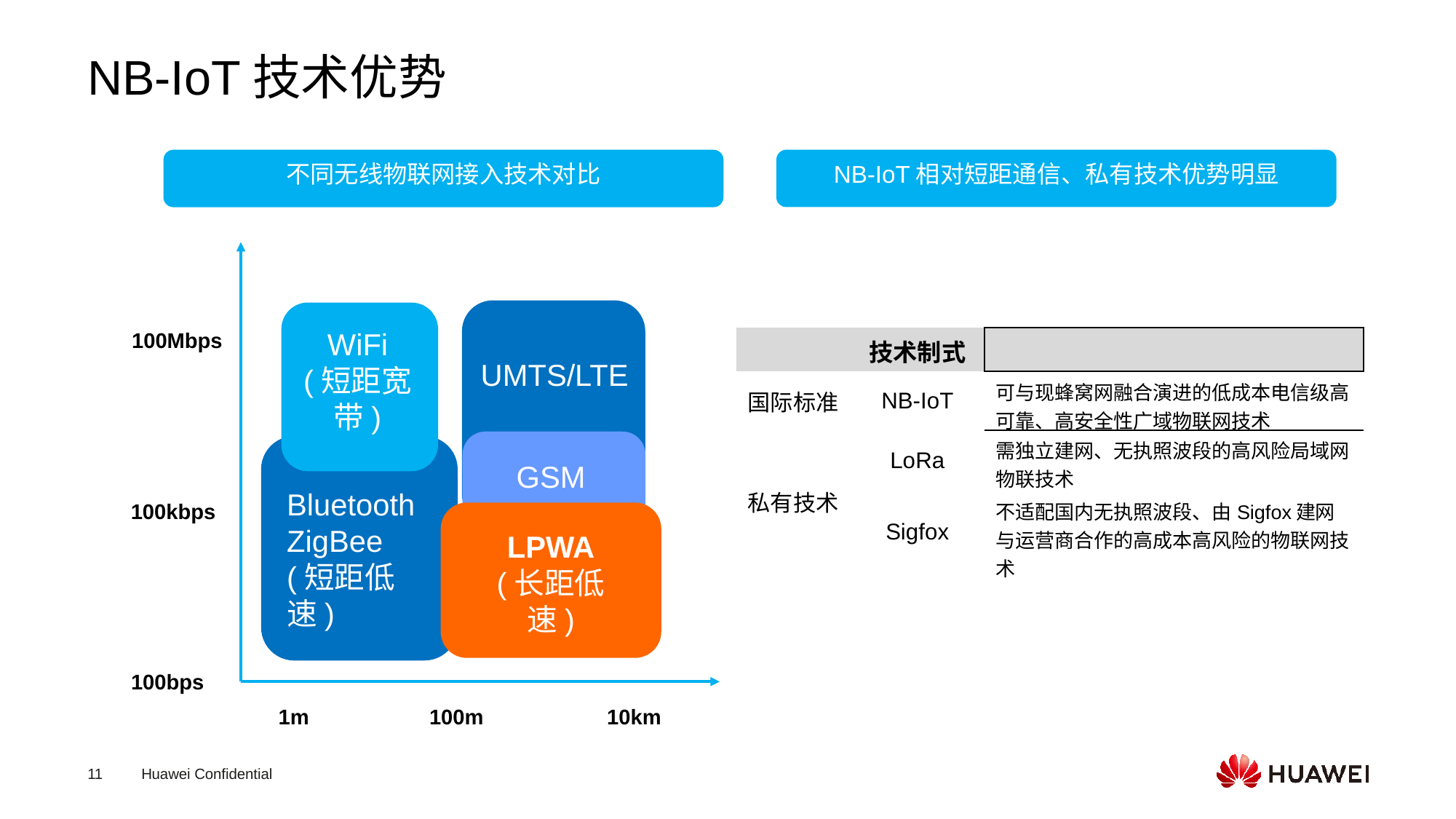

# NB-IoT技术优势
不同无线物联网接入技术对比

100Mbps
WiFi
(短距宽带)
UMTS/LTE

GSM
100kbps
Bluetooth
ZigBee
(短距低速)

LPWA
(长距低速)
100bps
100m
10km
1m
NB-IoT相对短距通信、私有技术优势明显
|  | 技术制式 |  |
| --- | --- | --- |
| 国际标准 | NB-IoT | 可与现蜂窝网融合演进的低成本电信级高可靠、高安全性广域物联网技术 |
| 私有技术 | LoRa | 需独立建网、无执照波段的高风险局域网物联技术 |
|  | Sigfox | 不适配国内无执照波段、由Sigfox建网与运营商合作的高成本高风险的物联网技术 |